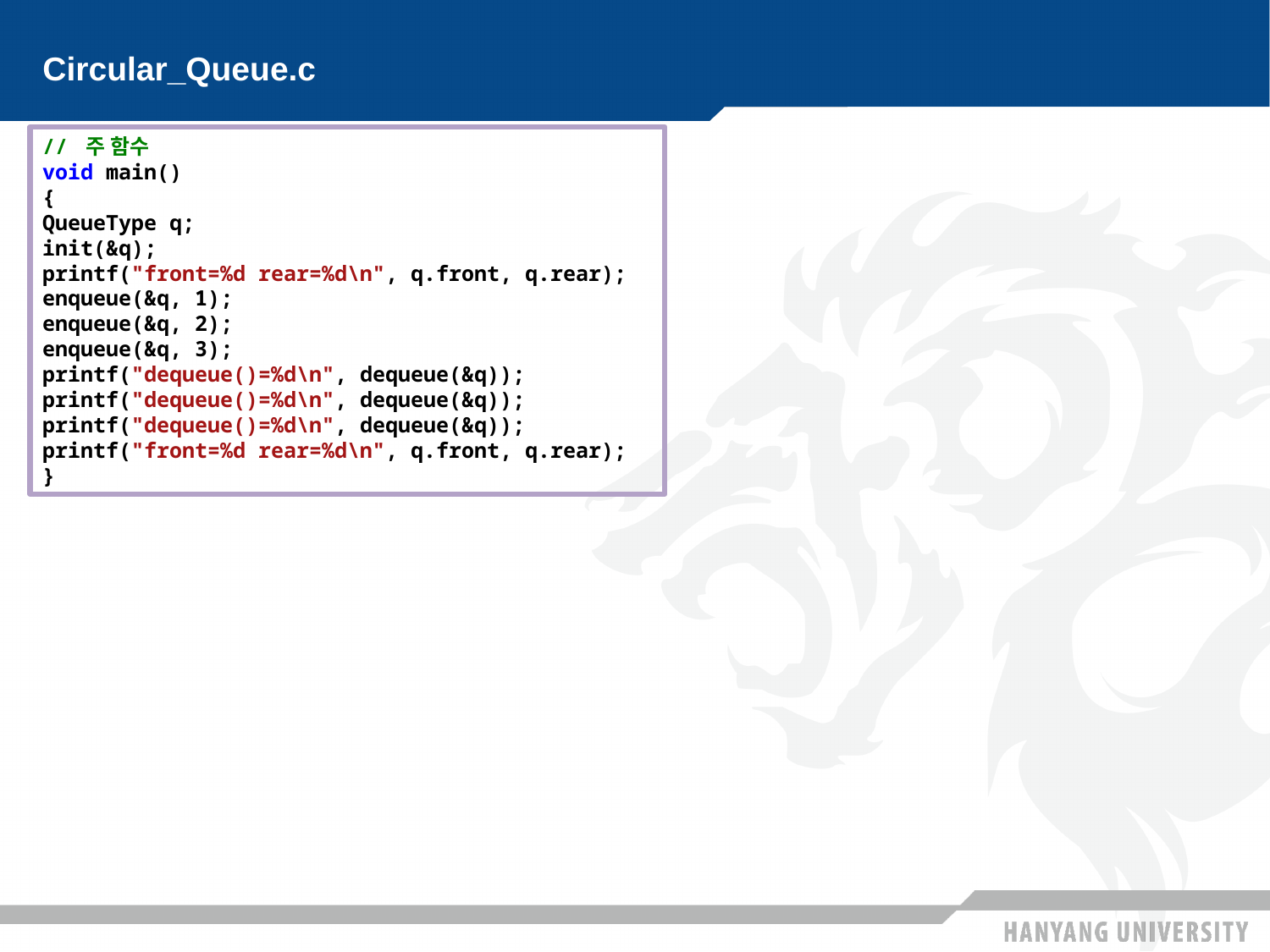

# Circular_Queue.c
// 주 함수
void main()
{
QueueType q;
init(&q);
printf("front=%d rear=%d\n", q.front, q.rear);
enqueue(&q, 1);
enqueue(&q, 2);
enqueue(&q, 3);
printf("dequeue()=%d\n", dequeue(&q));
printf("dequeue()=%d\n", dequeue(&q));
printf("dequeue()=%d\n", dequeue(&q));
printf("front=%d rear=%d\n", q.front, q.rear);
}